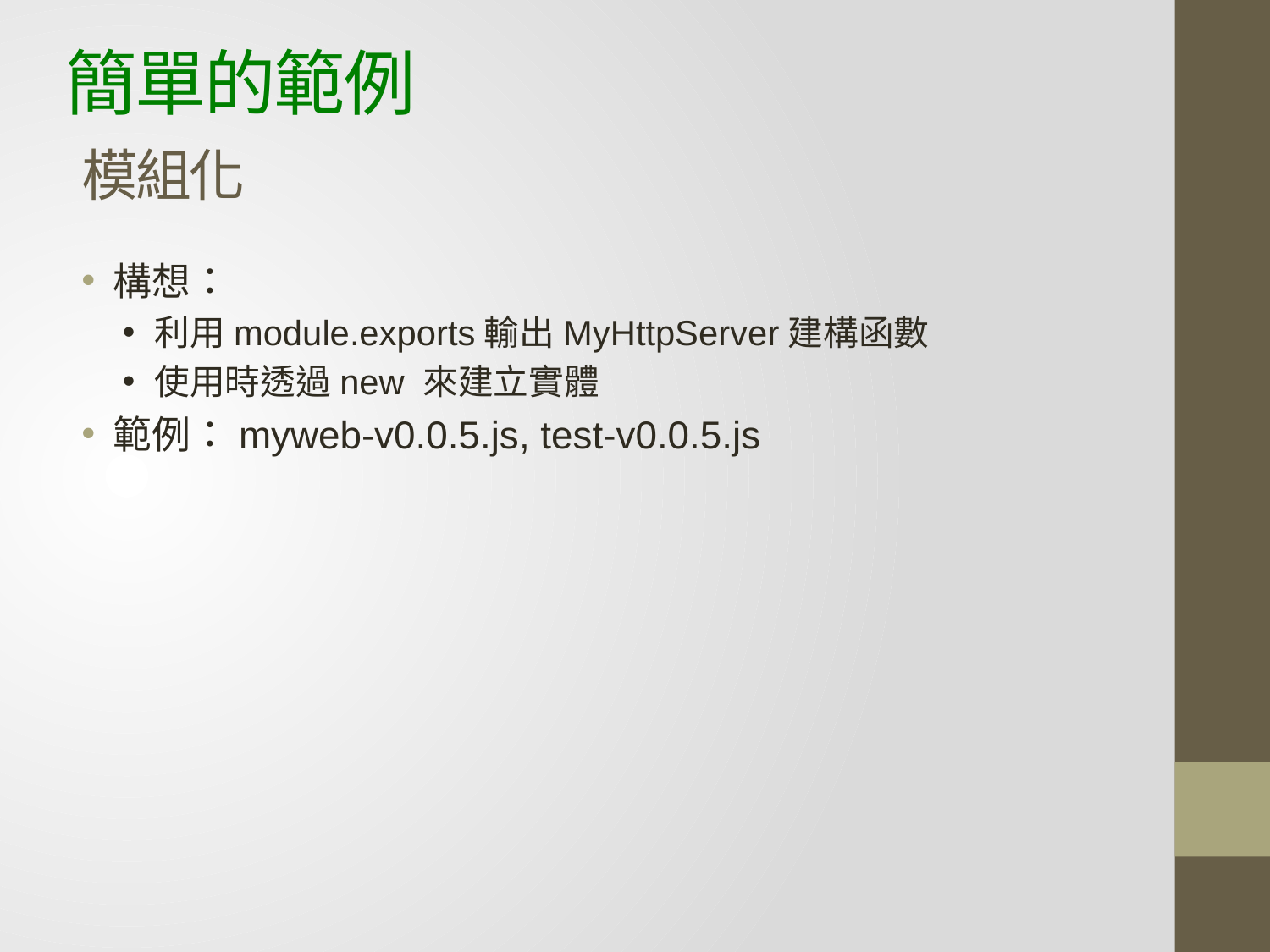

# 簡單的範例 模組化

構想：
利用module.exports輸出MyHttpServer建構函數
使用時透過new 來建立實體
範例：myweb-v0.0.5.js, test-v0.0.5.js